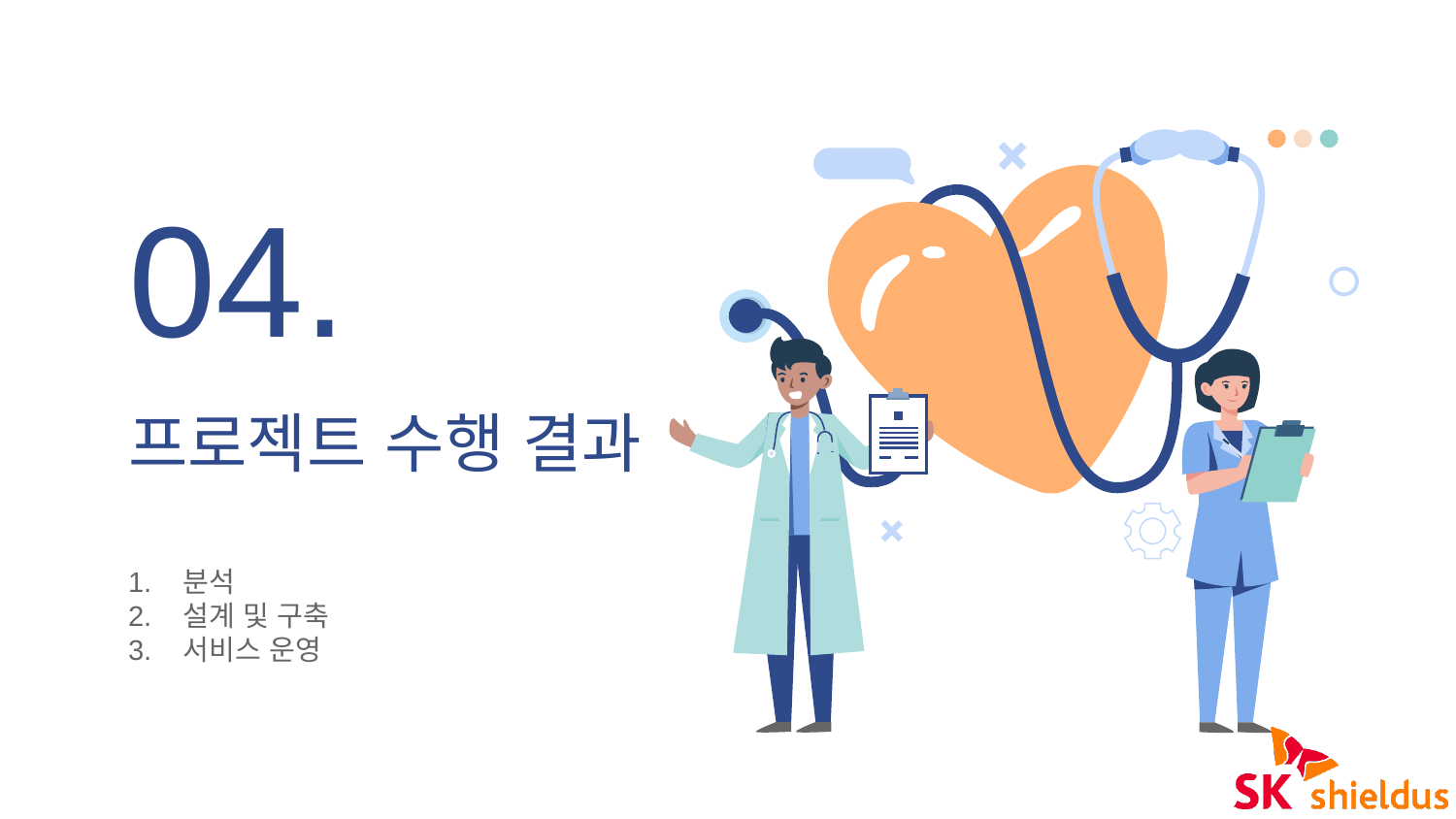

04.
# 프로젝트 수행 결과
분석
설계 및 구축
서비스 운영